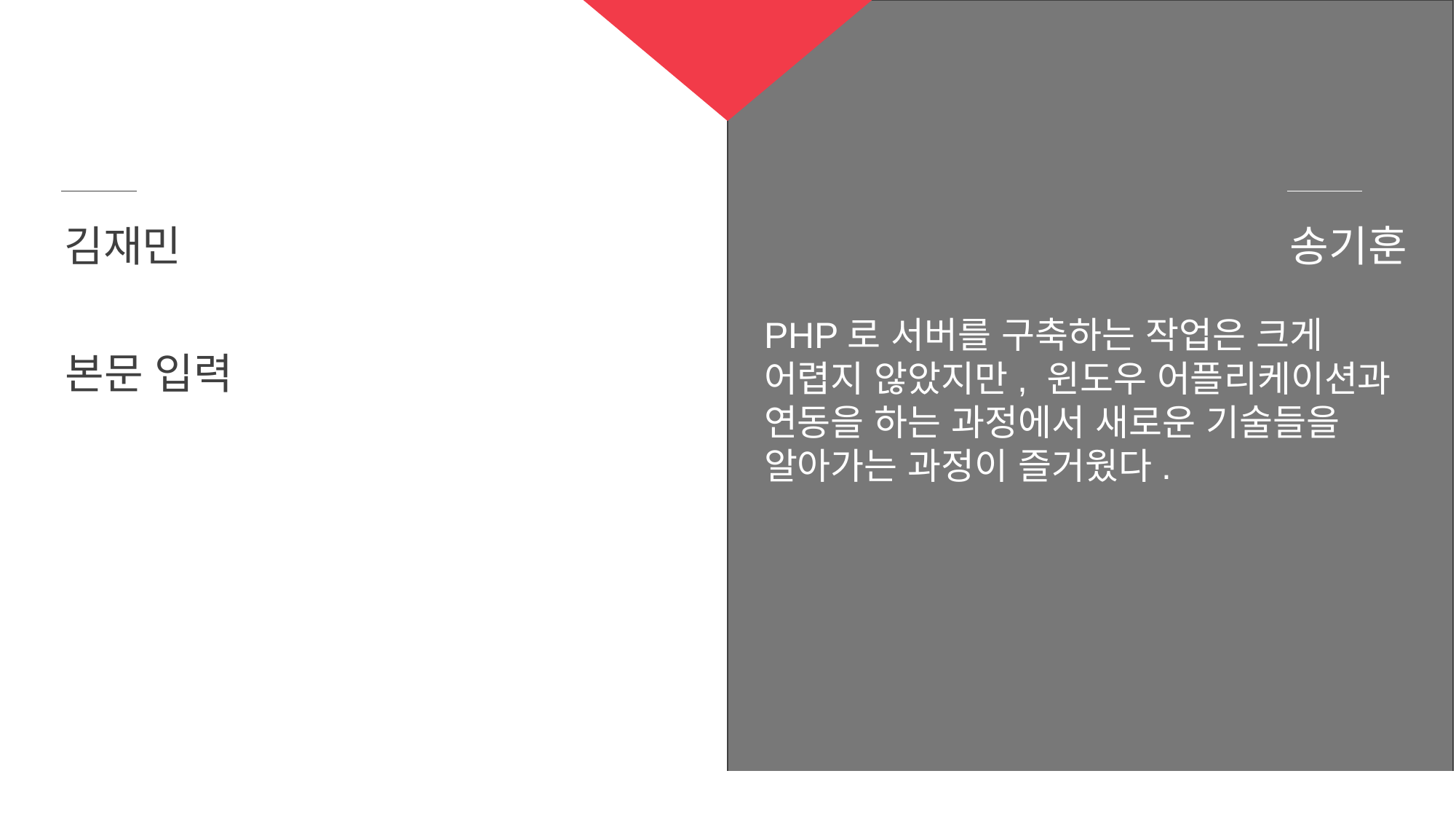

김재민
송기훈
PHP로 서버를 구축하는 작업은 크게 어렵지 않았지만, 윈도우 어플리케이션과 연동을 하는 과정에서 새로운 기술들을 알아가는 과정이 즐거웠다.
본문 입력